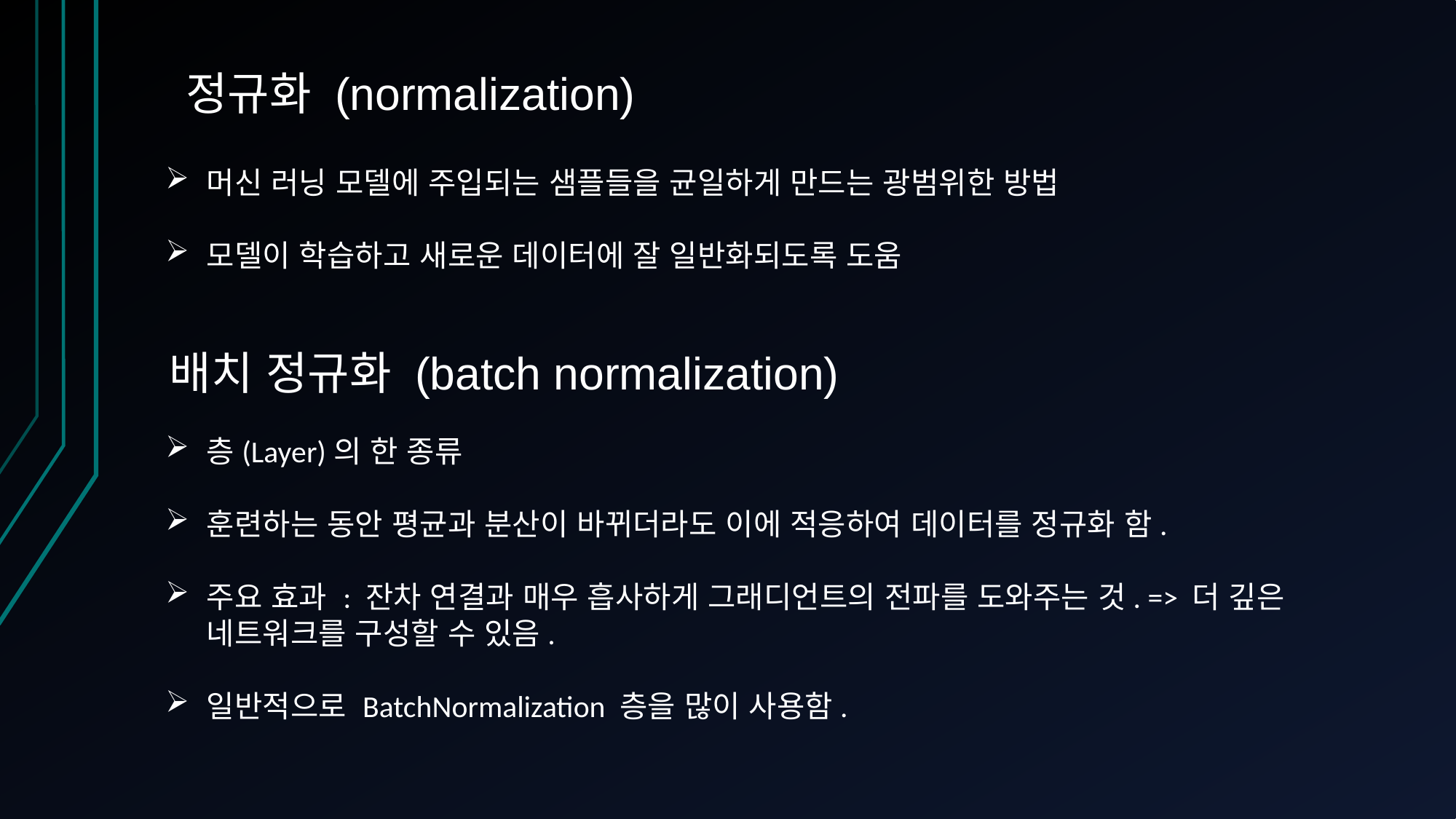

정규화 (normalization)
머신 러닝 모델에 주입되는 샘플들을 균일하게 만드는 광범위한 방법

모델이 학습하고 새로운 데이터에 잘 일반화되도록 도움
# 배치 정규화 (batch normalization)
층(Layer)의 한 종류

훈련하는 동안 평균과 분산이 바뀌더라도 이에 적응하여 데이터를 정규화 함.

주요 효과 : 잔차 연결과 매우 흡사하게 그래디언트의 전파를 도와주는 것. => 더 깊은 네트워크를 구성할 수 있음.

일반적으로 BatchNormalization 층을 많이 사용함.